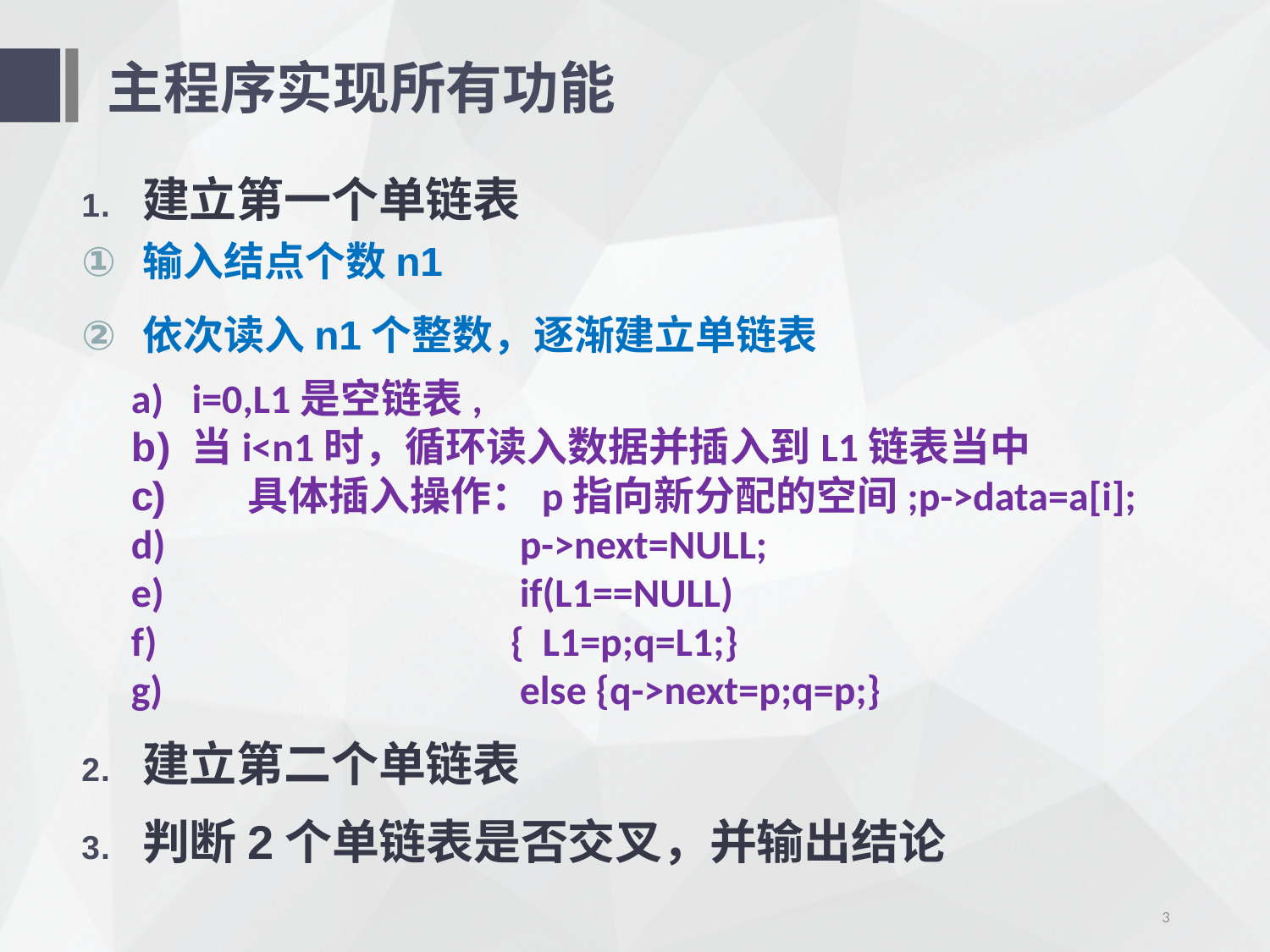

# 主程序实现所有功能
建立第一个单链表
输入结点个数n1
依次读入n1个整数，逐渐建立单链表
i=0,L1是空链表,
当i<n1时，循环读入数据并插入到L1链表当中
     具体插入操作：p指向新分配的空间;p->data=a[i];
                                    p->next=NULL;
                                    if(L1==NULL)
                                   {  L1=p;q=L1;}
                                    else {q->next=p;q=p;}
建立第二个单链表
判断2个单链表是否交叉，并输出结论
3